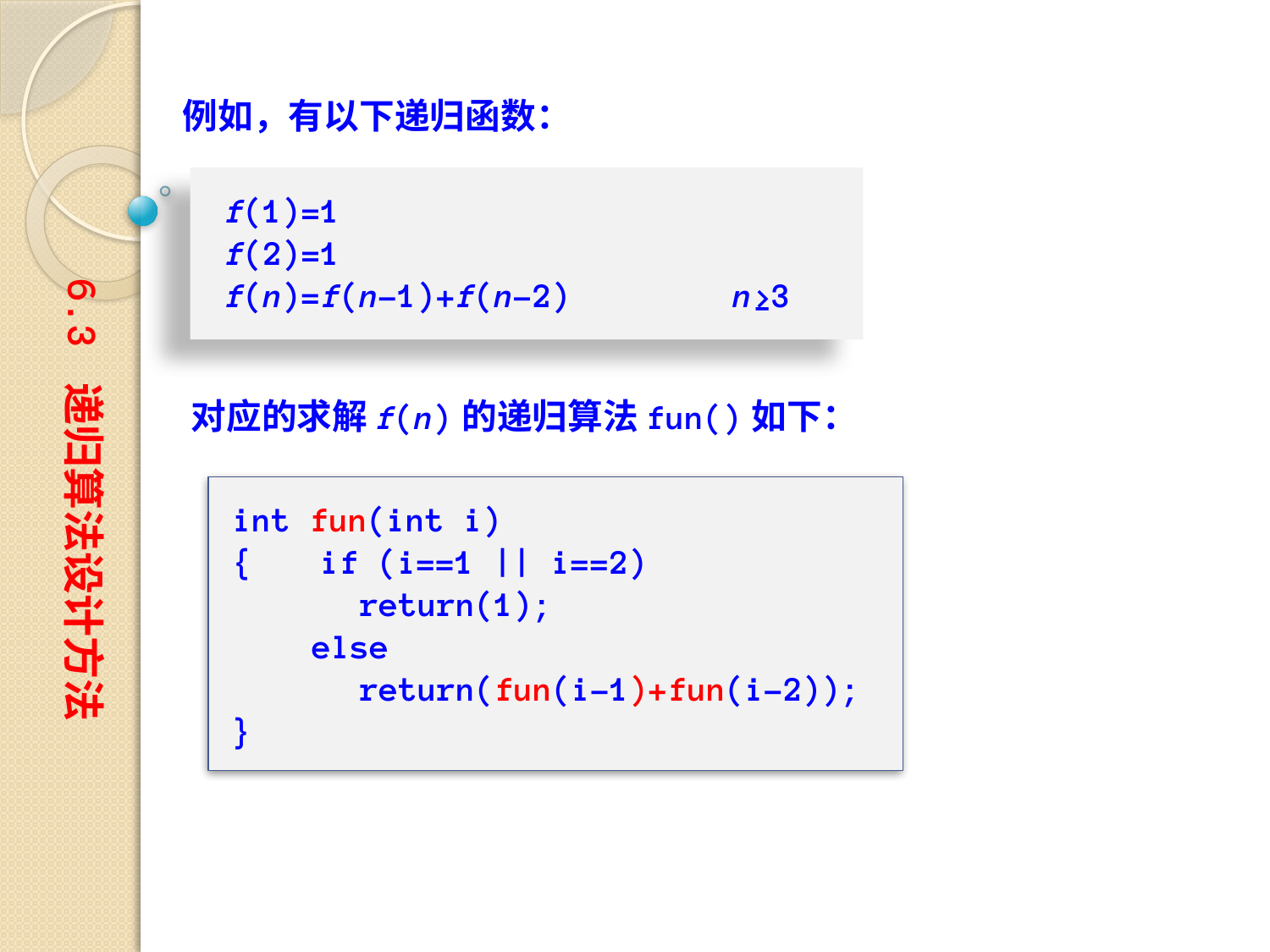

例如，有以下递归函数：
f(1)=1
f(2)=1
f(n)=f(n-1)+f(n-2)  	n≥3
6.3 递归算法设计方法
对应的求解f(n)的递归算法fun()如下：
int fun(int i)
{　  if (i==1 || i==2)
	return(1);
　　else
	return(fun(i-1)+fun(i-2));
}